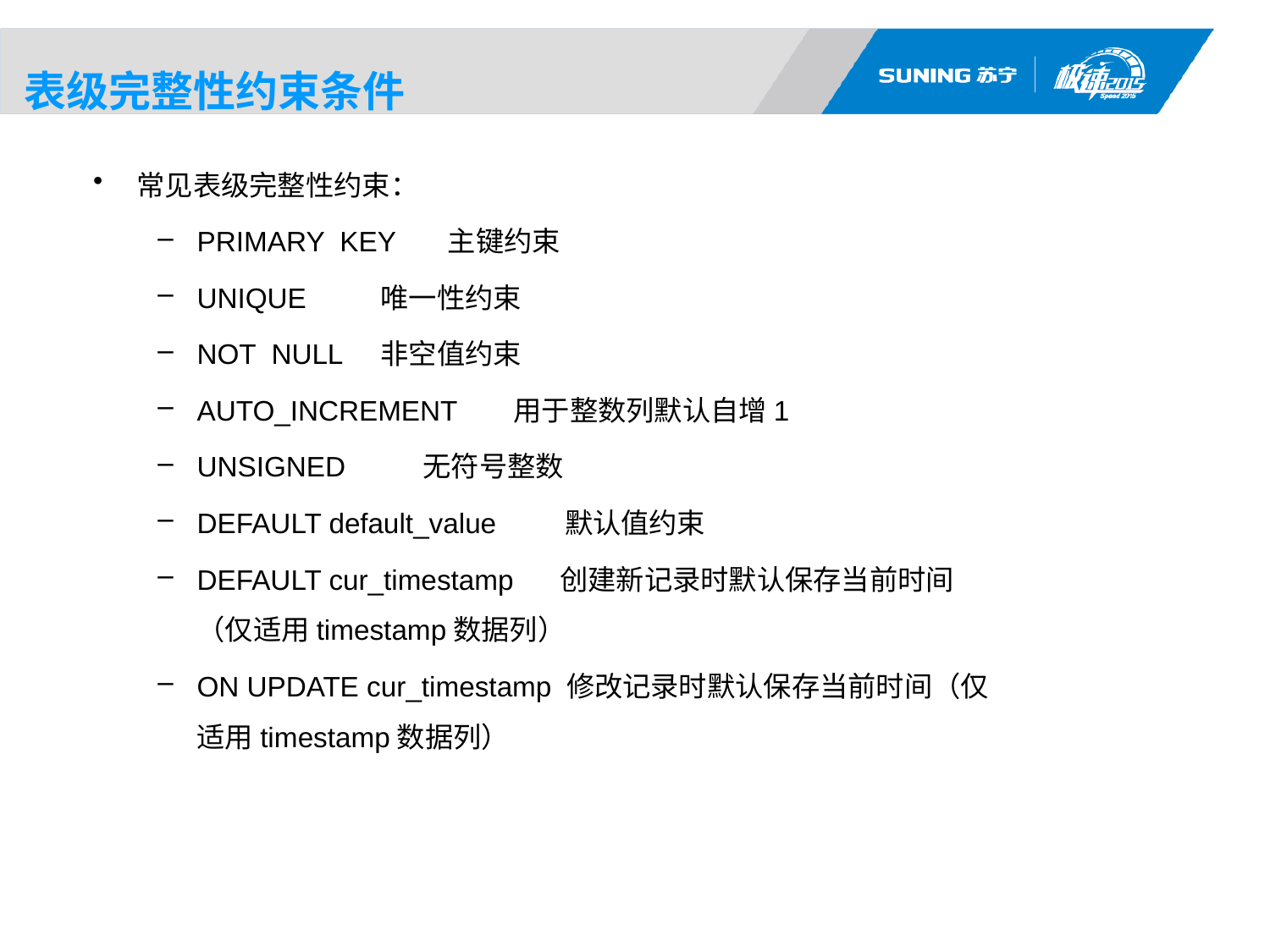

# 表级完整性约束条件
常见表级完整性约束：
PRIMARY  KEY 	   主键约束
UNIQUE			唯一性约束
NOT  NULL		非空值约束
AUTO_INCREMENT	  用于整数列默认自增1
UNSIGNED         无符号整数
DEFAULT default_value		默认值约束
DEFAULT cur_timestamp     创建新记录时默认保存当前时间（仅适用timestamp数据列）
ON UPDATE cur_timestamp 修改记录时默认保存当前时间（仅适用timestamp数据列）